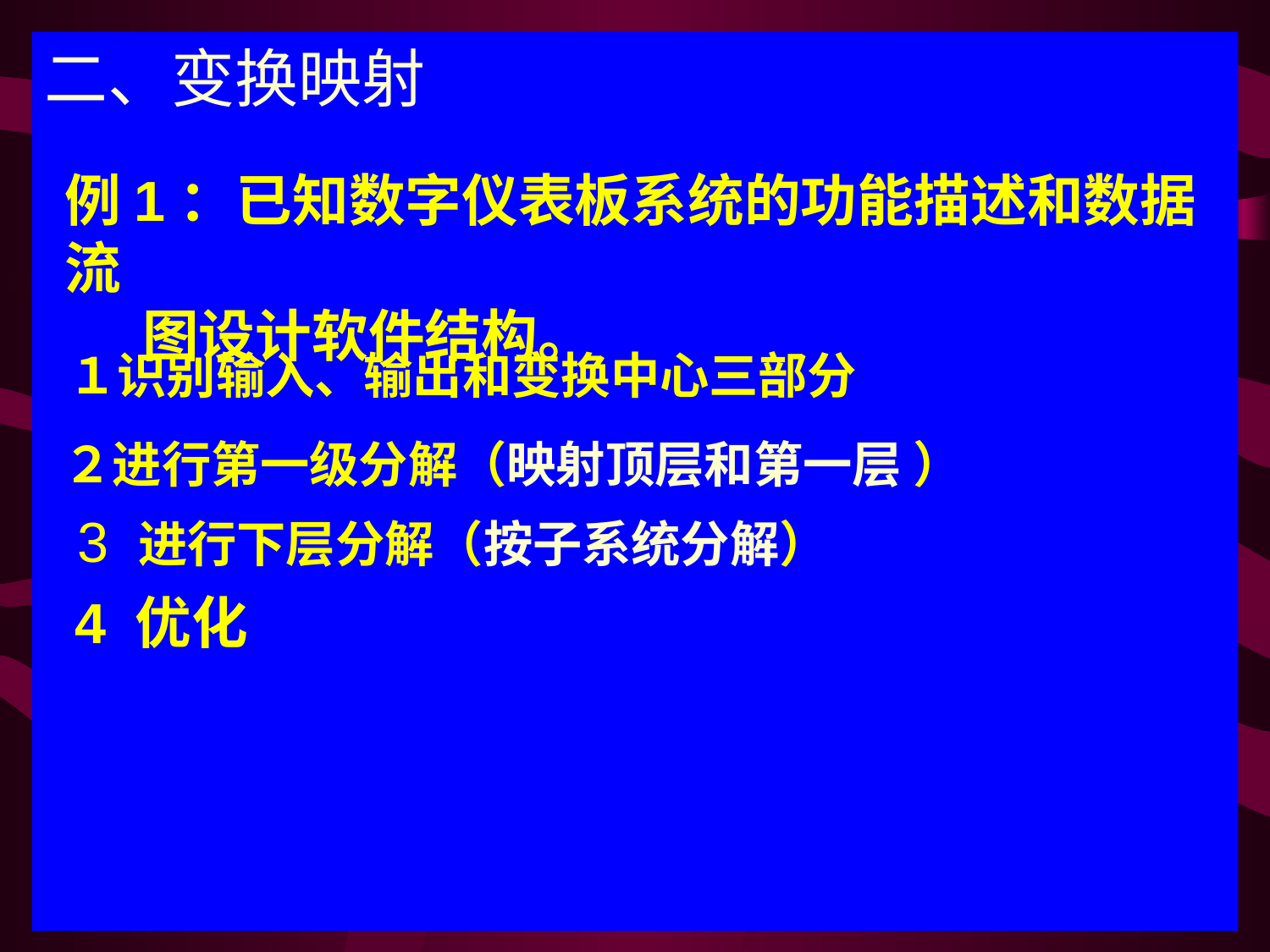

二、变换映射

例1：已知数字仪表板系统的功能描述和数据流
     图设计软件结构。

１识别输入、输出和变换中心三部分
２进行第一级分解（映射顶层和第一层 ）

3 进行下层分解（按子系统分解）
4 优化

109